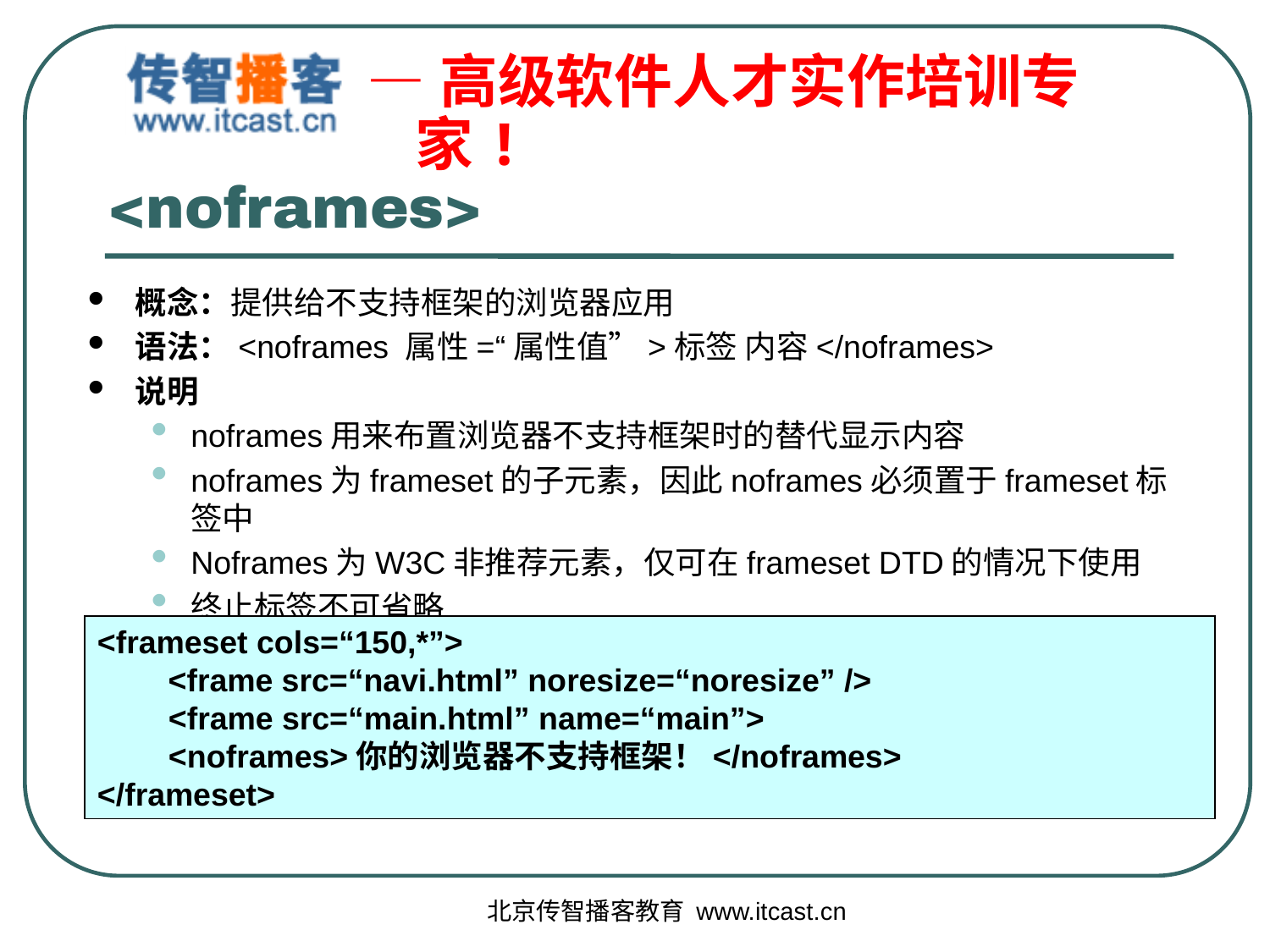

# <noframes>
概念：提供给不支持框架的浏览器应用
语法：<noframes 属性=“属性值”>标签 内容</noframes>
说明
noframes用来布置浏览器不支持框架时的替代显示内容
noframes为frameset的子元素，因此noframes必须置于frameset标签中
Noframes为W3C非推荐元素，仅可在frameset DTD的情况下使用
终止标签不可省略
<frameset cols=“150,*”>
        <frame src=“navi.html” noresize=“noresize” />
        <frame src=“main.html” name=“main”>
        <noframes>你的浏览器不支持框架！</noframes>
</frameset>